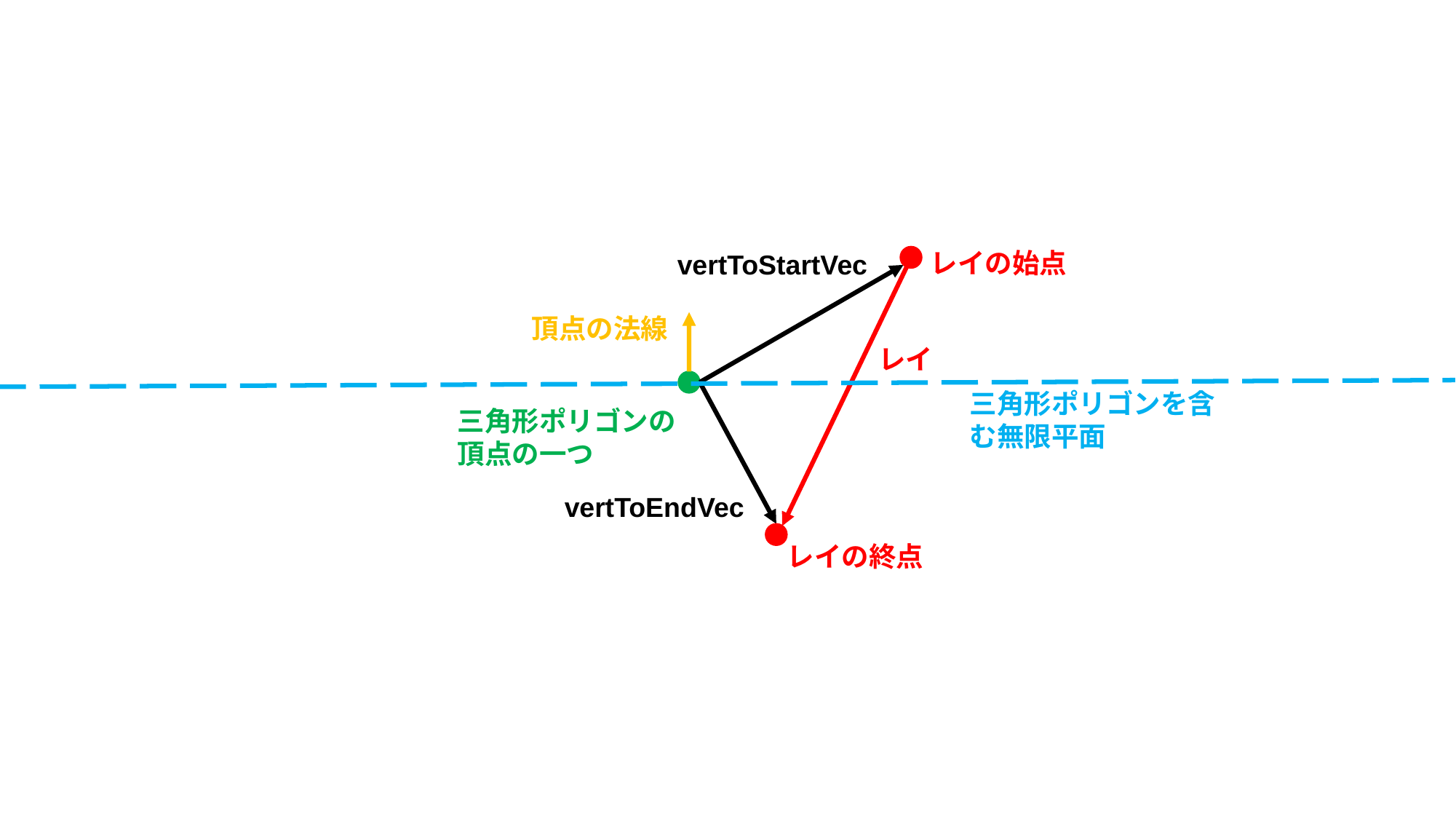

レイの始点
vertToStartVec

頂点の法線
レイ

三角形ポリゴンを含む無限平面
三角形ポリゴンの頂点の一つ
vertToEndVec

レイの終点